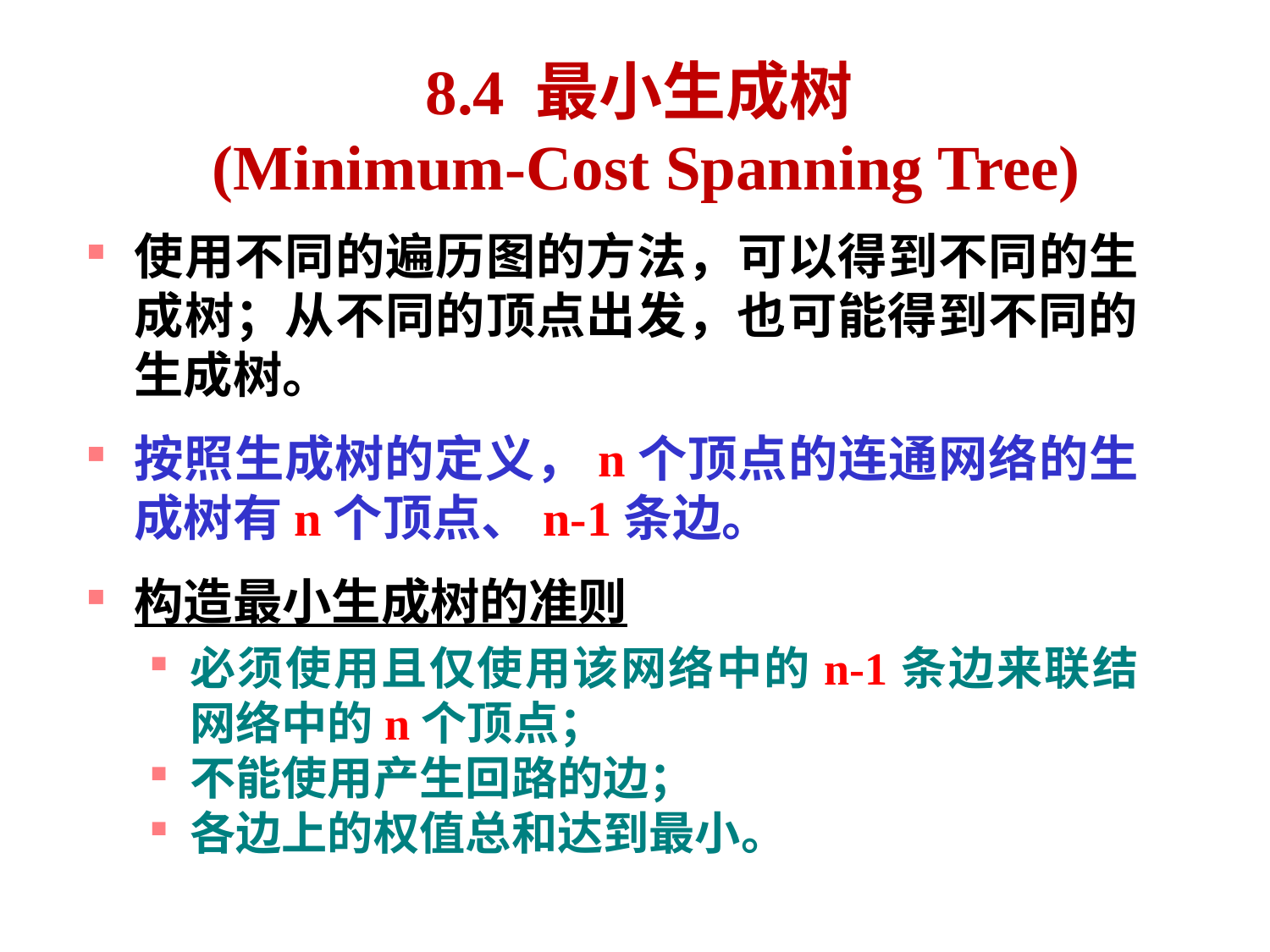

# 8.4 最小生成树 (Minimum-Cost Spanning Tree)
使用不同的遍历图的方法，可以得到不同的生成树；从不同的顶点出发，也可能得到不同的生成树。
按照生成树的定义，n个顶点的连通网络的生成树有n个顶点、n-1条边。
构造最小生成树的准则
必须使用且仅使用该网络中的n-1条边来联结网络中的n个顶点；
不能使用产生回路的边；
各边上的权值总和达到最小。
86